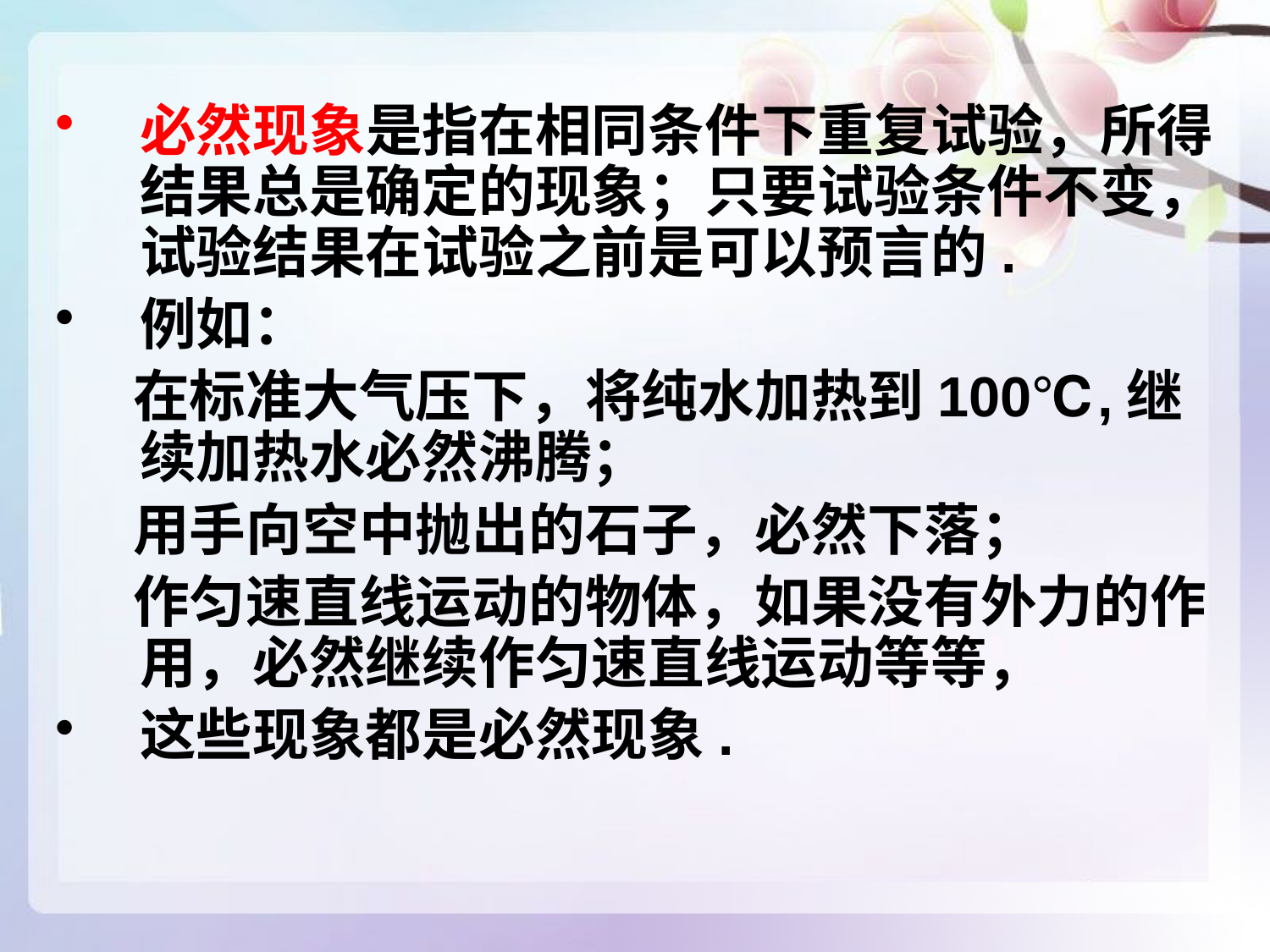

必然现象是指在相同条件下重复试验，所得结果总是确定的现象；只要试验条件不变，试验结果在试验之前是可以预言的.
例如：
     在标准大气压下，将纯水加热到100℃,继续加热水必然沸腾；
     用手向空中抛出的石子，必然下落；
     作匀速直线运动的物体，如果没有外力的作用，必然继续作匀速直线运动等等，
这些现象都是必然现象.